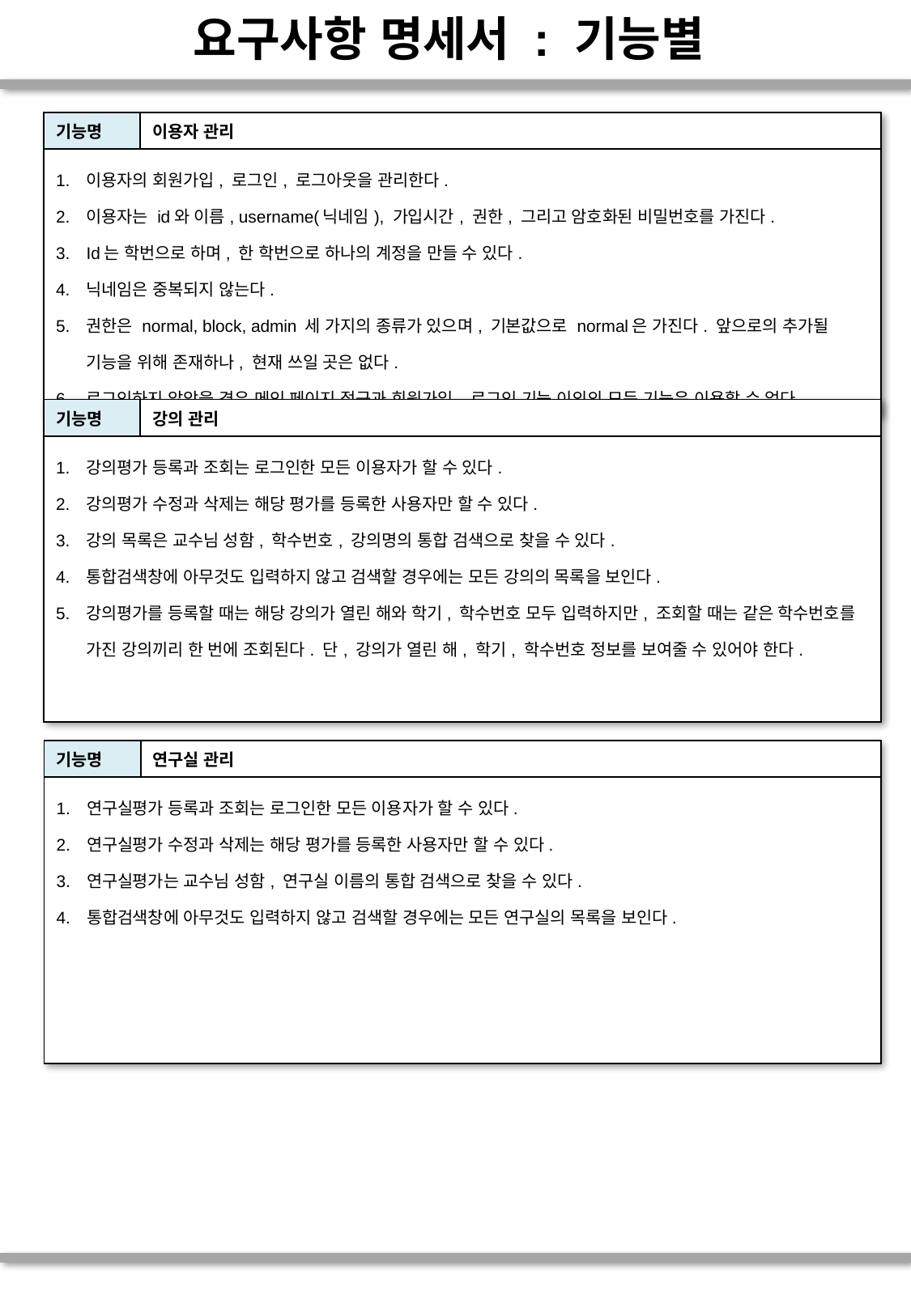

# 요구사항 명세서 : 기능별
| 기능명 | 이용자 관리 |
| --- | --- |
| 이용자의 회원가입, 로그인, 로그아웃을 관리한다. 이용자는 id와 이름, username(닉네임), 가입시간, 권한, 그리고 암호화된 비밀번호를 가진다. Id는 학번으로 하며, 한 학번으로 하나의 계정을 만들 수 있다. 닉네임은 중복되지 않는다. 권한은 normal, block, admin 세 가지의 종류가 있으며, 기본값으로 normal은 가진다. 앞으로의 추가될 기능을 위해 존재하나, 현재 쓰일 곳은 없다. 로그인하지 않았을 경우 메인 페이지 접근과 회원가입, 로그인 기능 이외의 모든 기능은 이용할 수 없다. |  |
| 기능명 | 강의 관리 |
| --- | --- |
| 강의평가 등록과 조회는 로그인한 모든 이용자가 할 수 있다. 강의평가 수정과 삭제는 해당 평가를 등록한 사용자만 할 수 있다. 강의 목록은 교수님 성함, 학수번호, 강의명의 통합 검색으로 찾을 수 있다. 통합검색창에 아무것도 입력하지 않고 검색할 경우에는 모든 강의의 목록을 보인다. 강의평가를 등록할 때는 해당 강의가 열린 해와 학기, 학수번호 모두 입력하지만, 조회할 때는 같은 학수번호를 가진 강의끼리 한 번에 조회된다. 단, 강의가 열린 해, 학기, 학수번호 정보를 보여줄 수 있어야 한다. |  |
| 기능명 | 연구실 관리 |
| --- | --- |
| 연구실평가 등록과 조회는 로그인한 모든 이용자가 할 수 있다. 연구실평가 수정과 삭제는 해당 평가를 등록한 사용자만 할 수 있다. 연구실평가는 교수님 성함, 연구실 이름의 통합 검색으로 찾을 수 있다. 통합검색창에 아무것도 입력하지 않고 검색할 경우에는 모든 연구실의 목록을 보인다. |  |